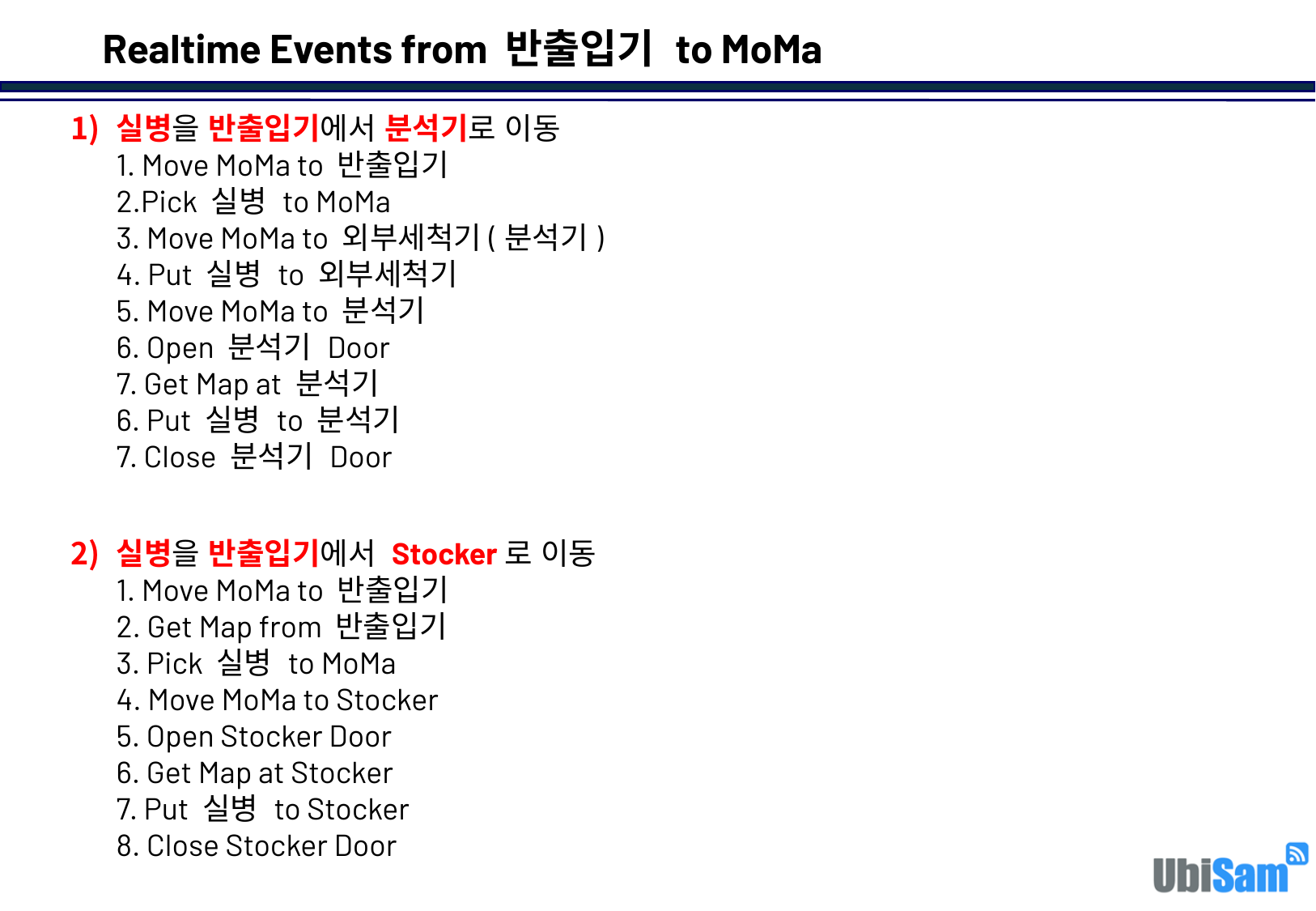

# Realtime Events from 반출입기 to MoMa
실병을 반출입기에서 분석기로 이동
1. Move MoMa to 반출입기
2.Pick 실병 to MoMa
3. Move MoMa to 외부세척기(분석기)
4. Put 실병 to 외부세척기
5. Move MoMa to 분석기
6. Open 분석기 Door
7. Get Map at 분석기
6. Put 실병 to 분석기
7. Close 분석기 Door
실병을 반출입기에서 Stocker로 이동
1. Move MoMa to 반출입기
2. Get Map from 반출입기
3. Pick 실병 to MoMa
4. Move MoMa to Stocker
5. Open Stocker Door
6. Get Map at Stocker
7. Put 실병 to Stocker
8. Close Stocker Door